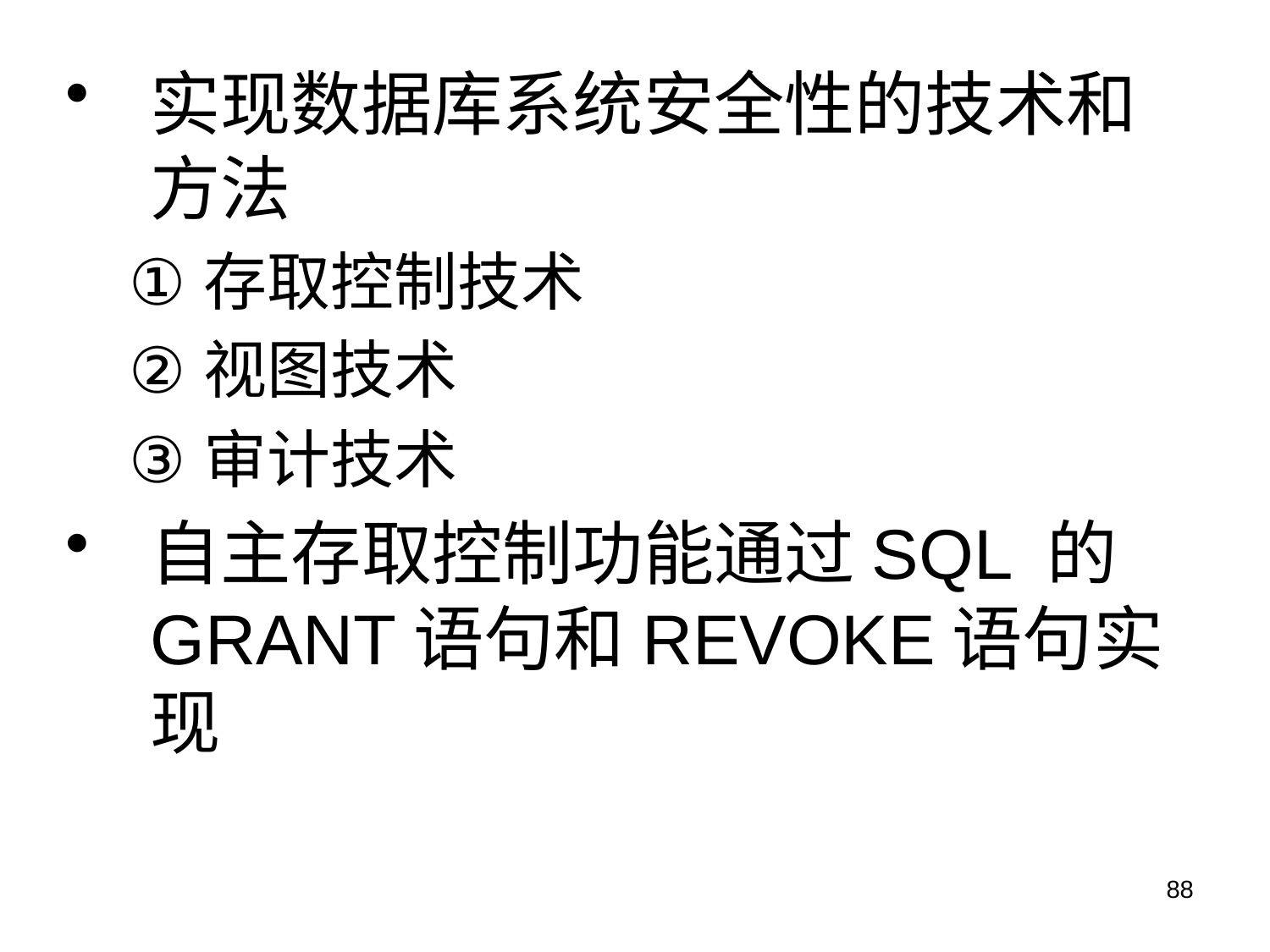

实现数据库系统安全性的技术和方法
存取控制技术
视图技术
审计技术
自主存取控制功能通过SQL 的GRANT语句和REVOKE语句实现
88